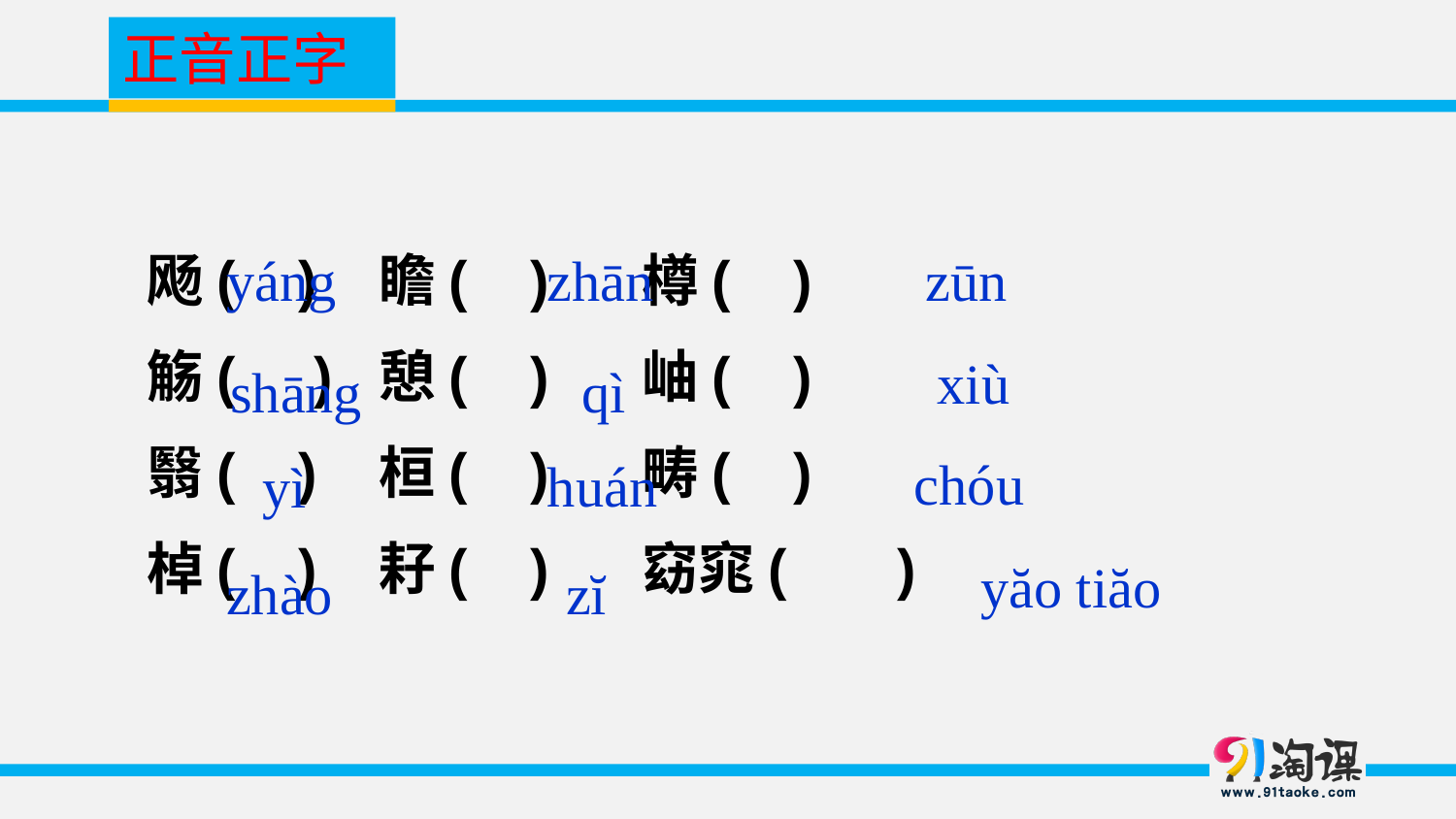

正音正字
飏(    )   瞻(    )     樽(    )
觞(     )  憩(    )     岫(    )
翳(    )   桓(    )     畴(    )
棹(    )   耔(    )     窈窕(       )
yáng
zhān
zūn
xiù
qì
shāng
chóu
huán
yì
yăo tiăo
zhào
zĭ